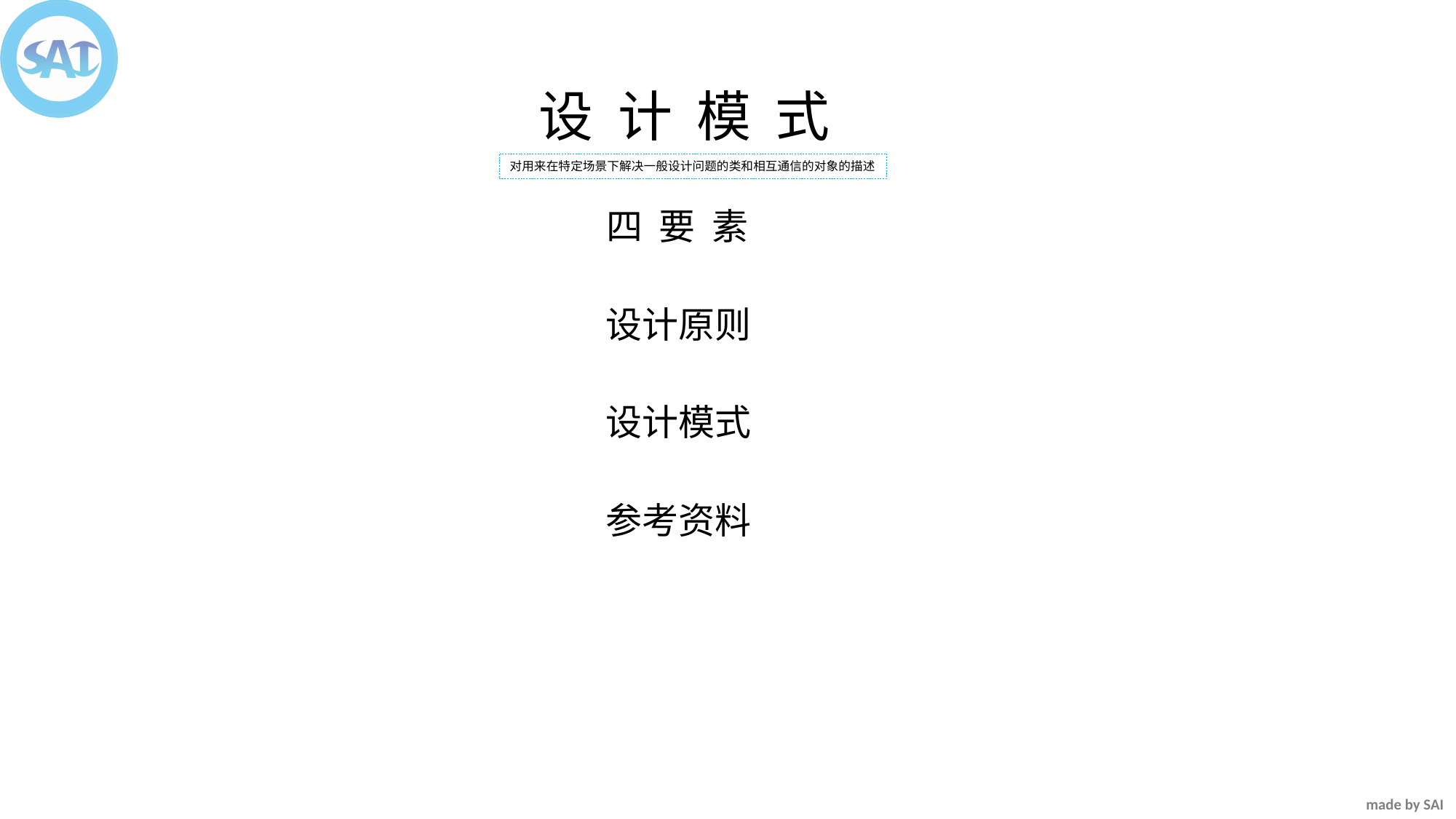

设  计  模  式
对用来在特定场景下解决一般设计问题的类和相互通信的对象的描述
四  要  素
设计原则
设计模式
参考资料